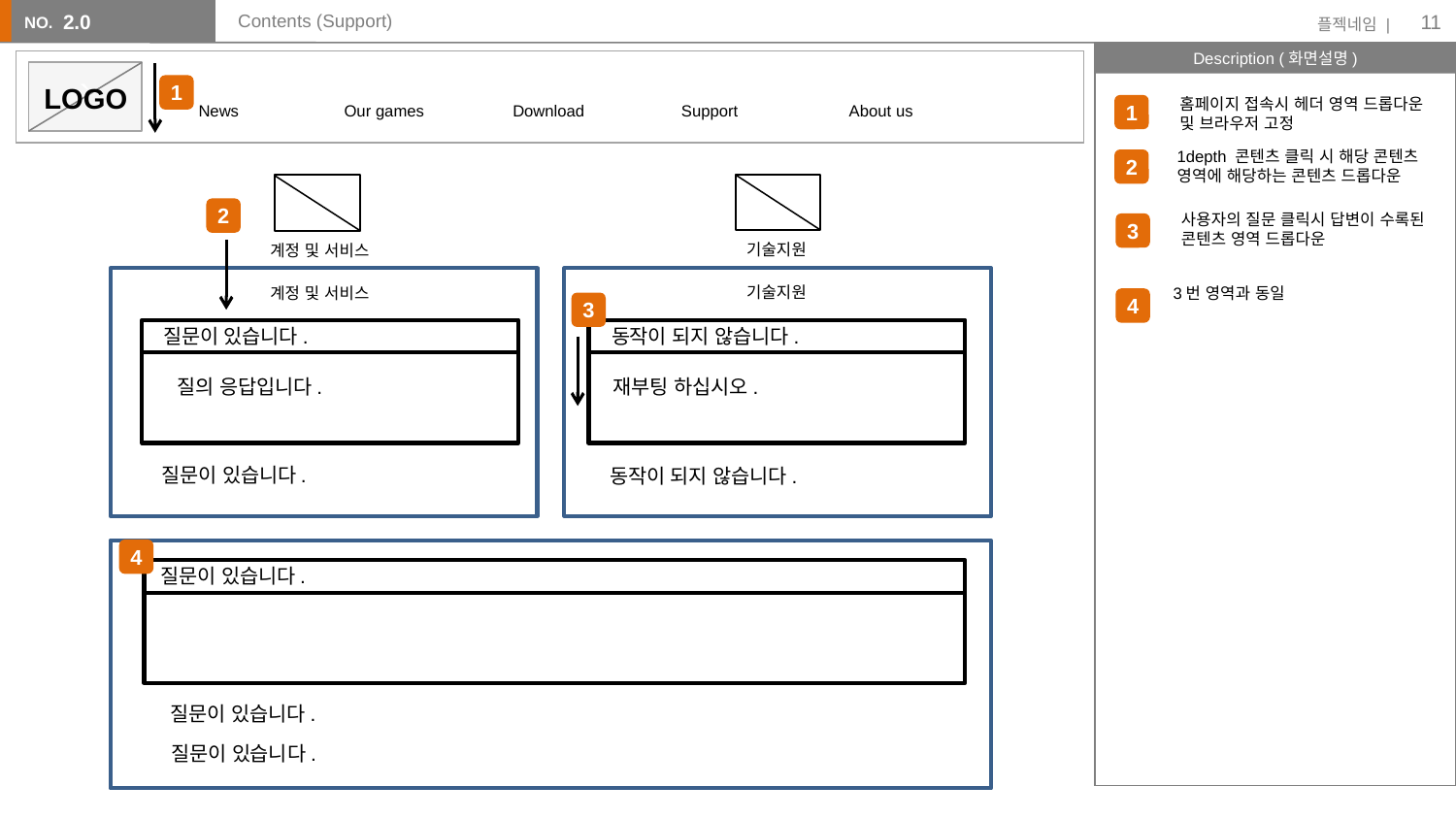

11
2.0
# Contents (Support)

`
`
LOGO
1
홈페이지 접속시 헤더 영역 드롭다운
및 브라우저 고정
News 	Our games 	     Download 	          Support 	               About us
1
1depth 콘텐츠 클릭 시 해당 콘텐츠
영역에 해당하는 콘텐츠 드롭다운
2

2
사용자의 질문 클릭시 답변이 수록된
콘텐츠 영역 드롭다운
3
기술지원
계정 및 서비스

기술지원
3번 영역과 동일
계정 및 서비스
4
3
질문이 있습니다.
동작이 되지 않습니다.

재부팅 하십시오.
질의 응답입니다.
질문이 있습니다.
동작이 되지 않습니다.
4

질문이 있습니다.

질문이 있습니다.
질문이 있습니다.